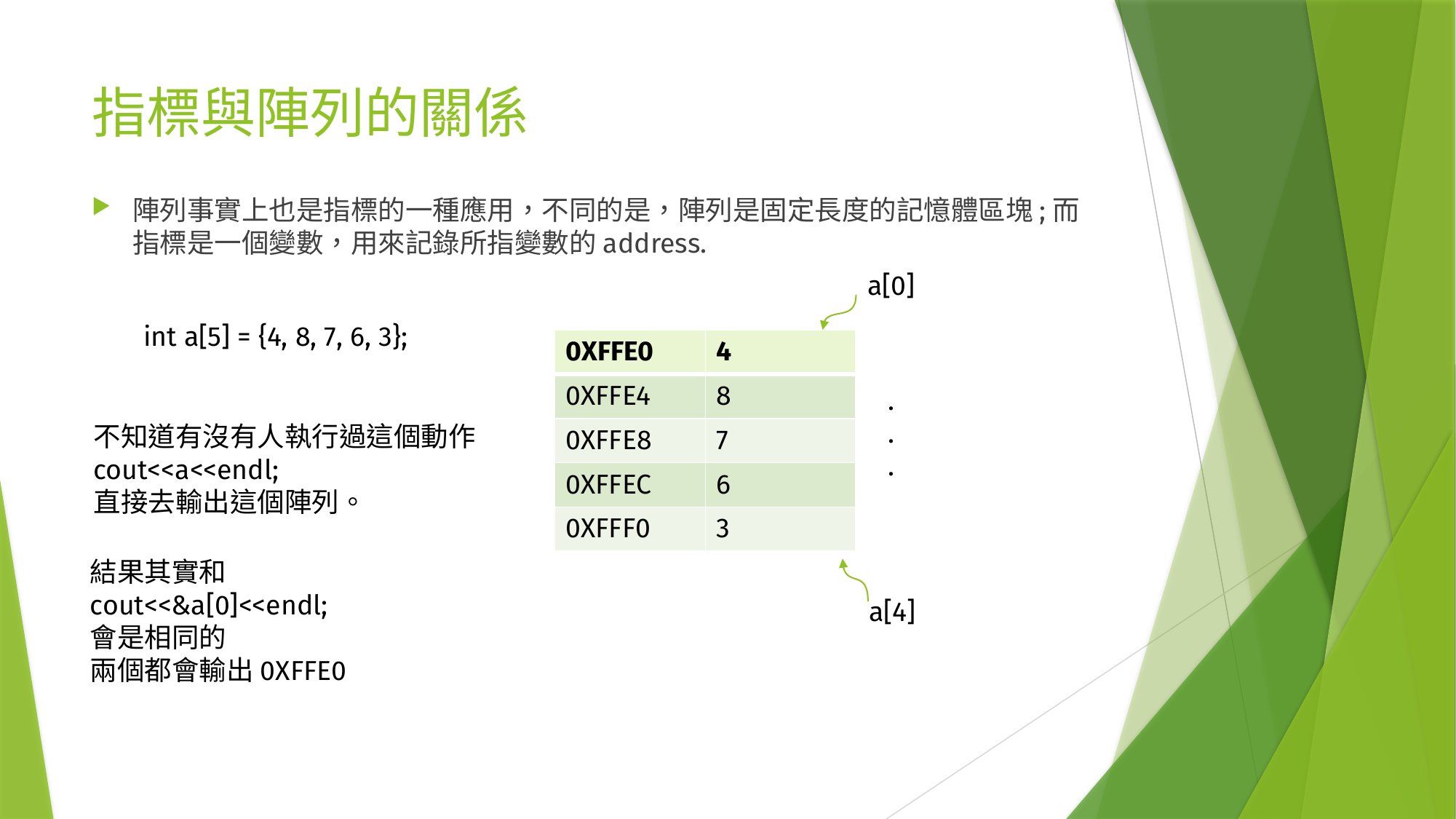

# 指標與陣列的關係
陣列事實上也是指標的一種應用，不同的是，陣列是固定長度的記憶體區塊;而指標是一個變數，用來記錄所指變數的address.
a[0]
int a[5] = {4, 8, 7, 6, 3};
| 0XFFE0 | 4 |
| --- | --- |
| 0XFFE4 | 8 |
| 0XFFE8 | 7 |
| 0XFFEC | 6 |
| 0XFFF0 | 3 |
.
.
.
不知道有沒有人執行過這個動作
cout<<a<<endl;
直接去輸出這個陣列。
結果其實和
cout<<&a[0]<<endl;
會是相同的
兩個都會輸出0XFFE0
a[4]